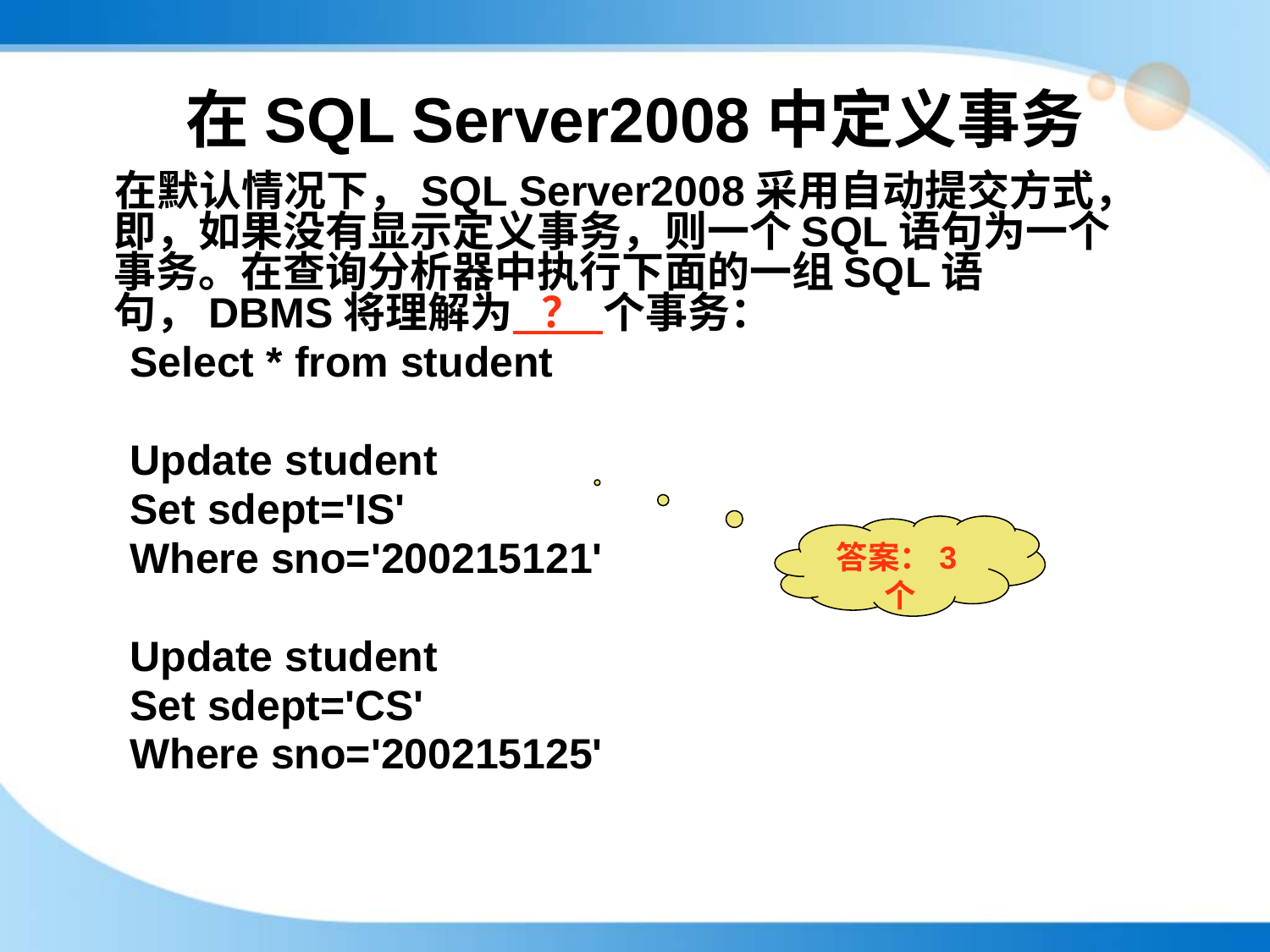

# 在SQL Server2008中定义事务
    在默认情况下，SQL Server2008采用自动提交方式，即，如果没有显示定义事务，则一个SQL语句为一个事务。在查询分析器中执行下面的一组SQL语句，DBMS将理解为   ？  个事务：
Select * from student

Update student
Set sdept='IS'
Where sno='200215121'

Update student
Set sdept='CS'
Where sno='200215125'
答案：3个